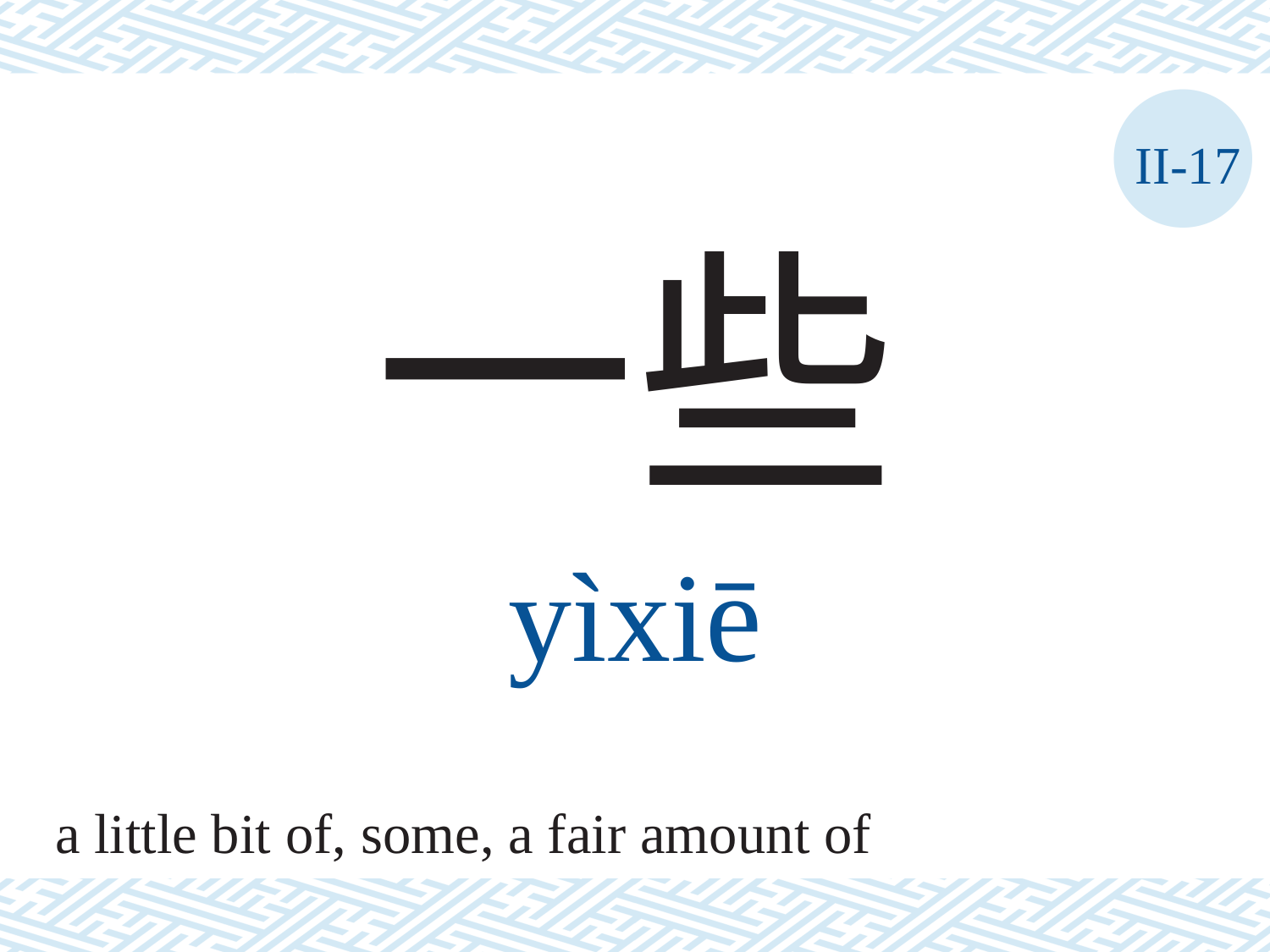

II-17
一些
yìxiē
a little bit of, some, a fair amount of